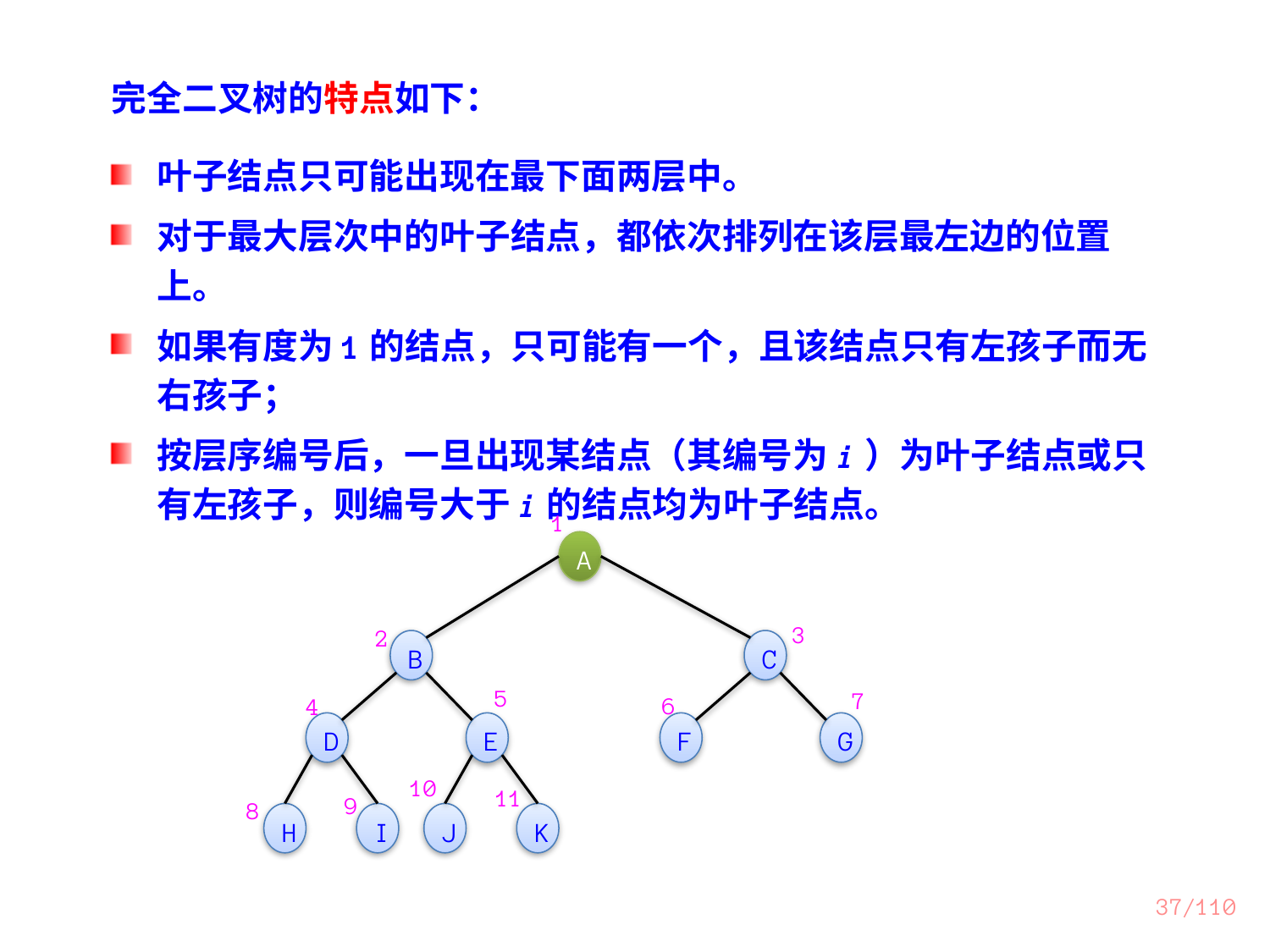

完全二叉树的特点如下：
叶子结点只可能出现在最下面两层中。
对于最大层次中的叶子结点，都依次排列在该层最左边的位置上。
如果有度为1的结点，只可能有一个，且该结点只有左孩子而无右孩子；
按层序编号后，一旦出现某结点（其编号为i）为叶子结点或只有左孩子，则编号大于i的结点均为叶子结点。
1
A
3
2
B
C
5
7
6
4
D
E
F
G
10
11
9
8
H
I
J
K
37/110